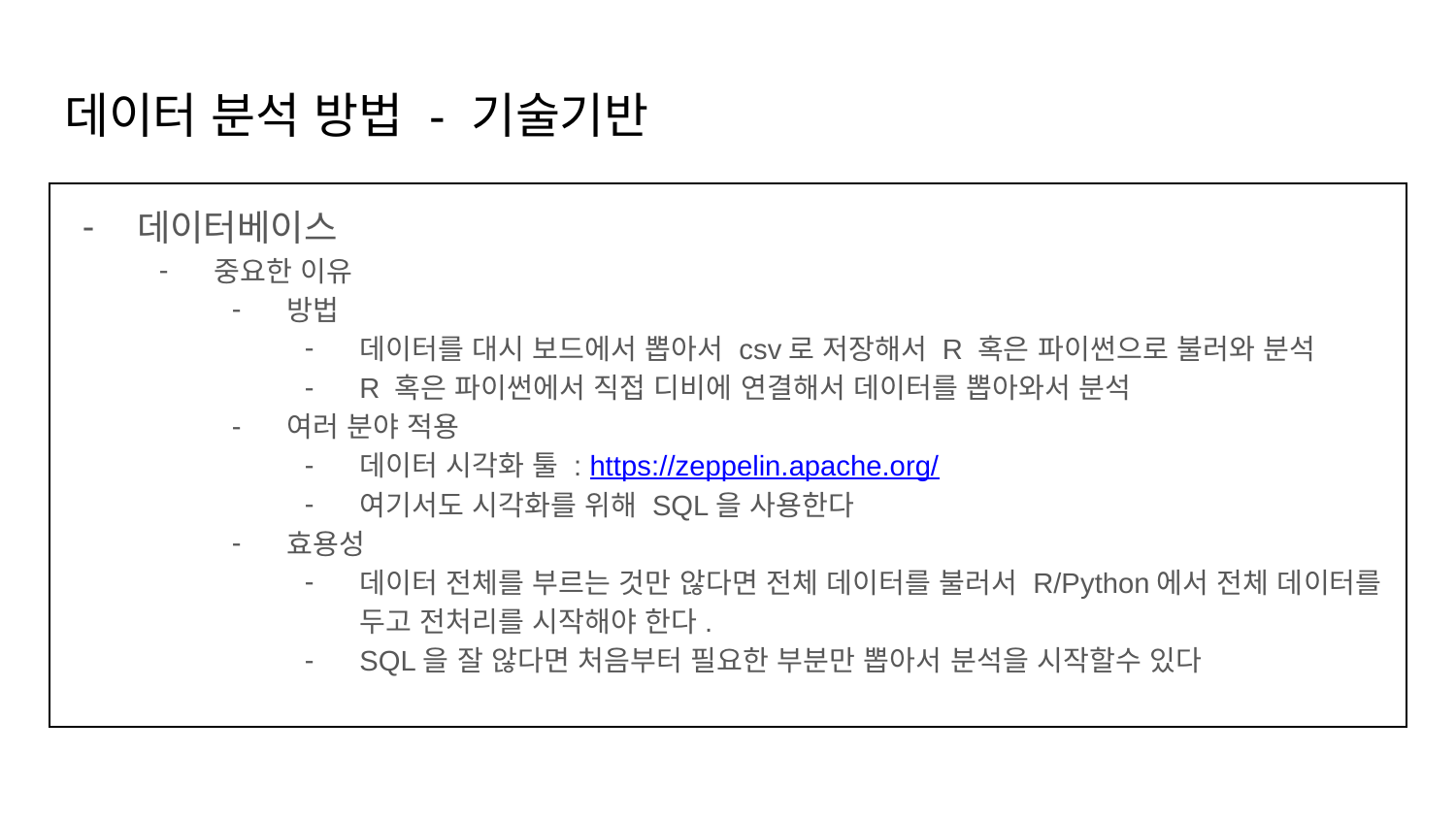

# 데이터 분석 방법 - 기술기반
데이터베이스
중요한 이유
방법
데이터를 대시 보드에서 뽑아서 csv로 저장해서 R 혹은 파이썬으로 불러와 분석
R 혹은 파이썬에서 직접 디비에 연결해서 데이터를 뽑아와서 분석
여러 분야 적용
데이터 시각화 툴 : https://zeppelin.apache.org/
여기서도 시각화를 위해 SQL을 사용한다
효용성
데이터 전체를 부르는 것만 않다면 전체 데이터를 불러서 R/Python에서 전체 데이터를 두고 전처리를 시작해야 한다.
SQL을 잘 않다면 처음부터 필요한 부분만 뽑아서 분석을 시작할수 있다